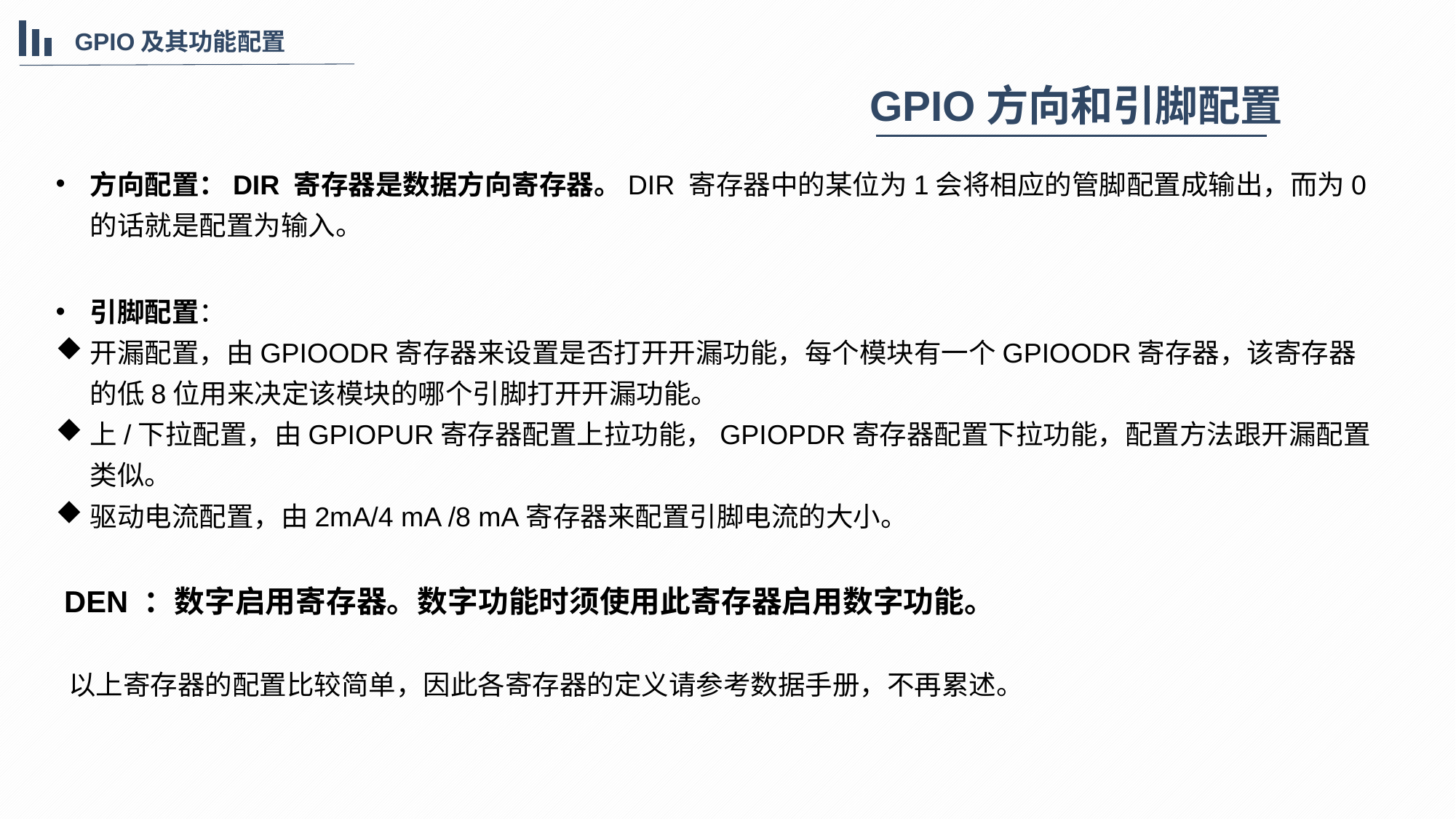

GPIO及其功能配置

GPIO方向和引脚配置
方向配置：DIR 寄存器是数据方向寄存器。DIR 寄存器中的某位为1会将相应的管脚配置成输出，而为0的话就是配置为输入。

引脚配置：
开漏配置，由GPIOODR寄存器来设置是否打开开漏功能，每个模块有一个GPIOODR寄存器，该寄存器的低8位用来决定该模块的哪个引脚打开开漏功能。
上/下拉配置，由GPIOPUR寄存器配置上拉功能，GPIOPDR寄存器配置下拉功能，配置方法跟开漏配置类似。
驱动电流配置，由2mA/4 mA /8 mA寄存器来配置引脚电流的大小。

 DEN ：数字启用寄存器。数字功能时须使用此寄存器启用数字功能。

 以上寄存器的配置比较简单，因此各寄存器的定义请参考数据手册，不再累述。